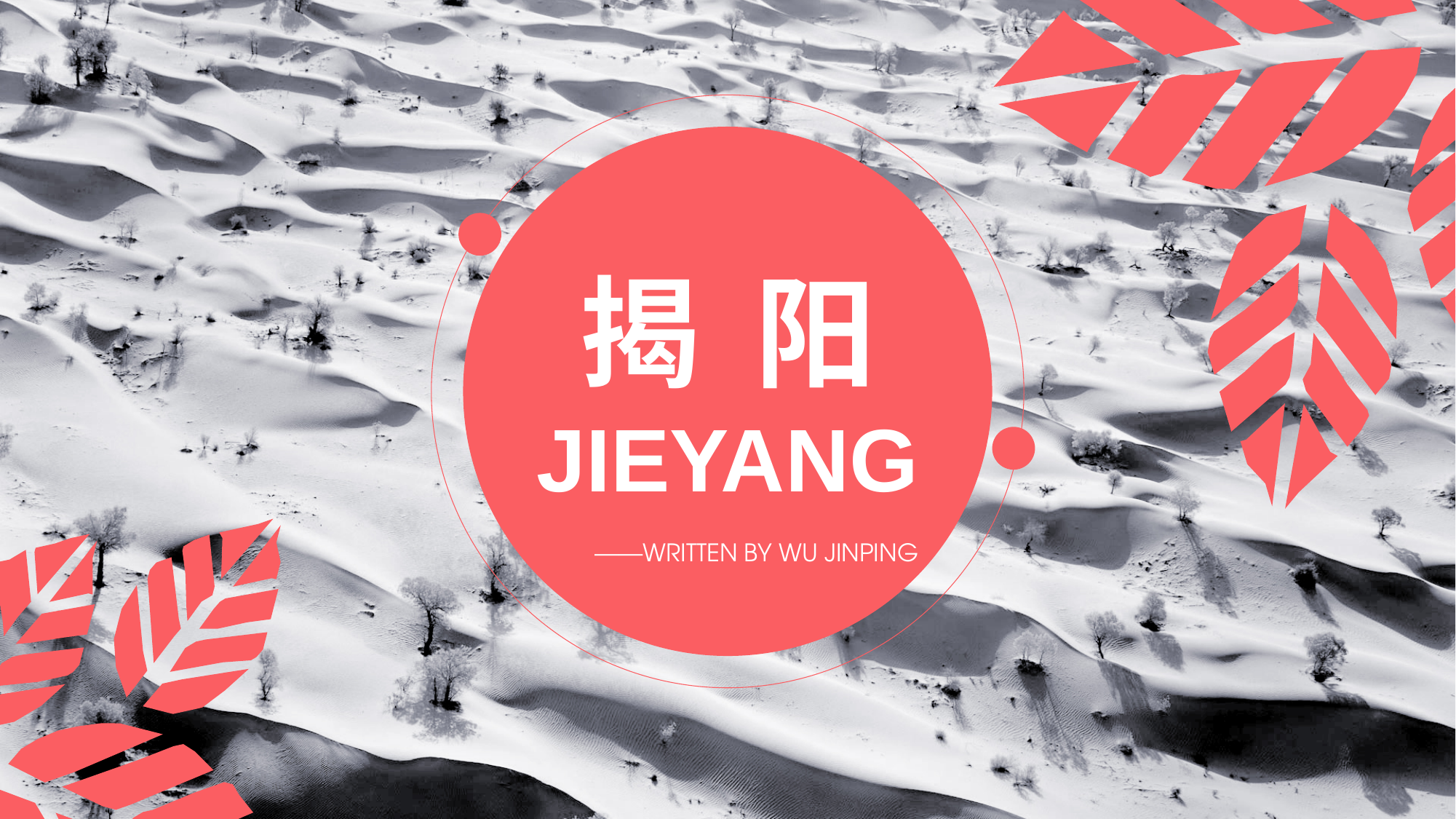

揭  阳
JIEYANG

——WRITTEN BY WU JINPING